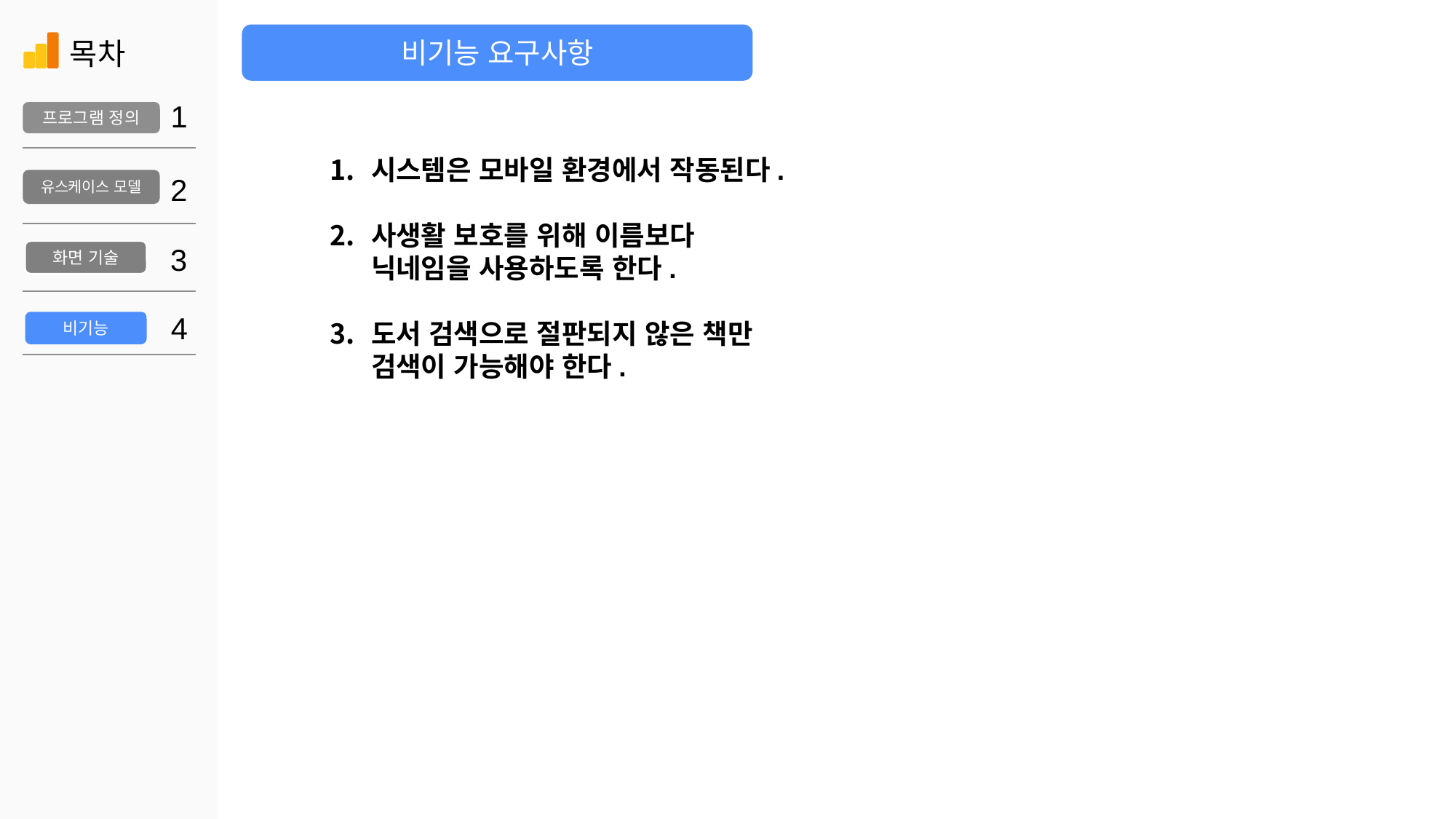

비기능 요구사항
목차

1
프로그램 정의
시스템은 모바일 환경에서 작동된다.

사생활 보호를 위해 이름보다 닉네임을 사용하도록 한다.

도서 검색으로 절판되지 않은 책만 검색이 가능해야 한다.

2
유스케이스 모델
3
화면 기술
4
비기능